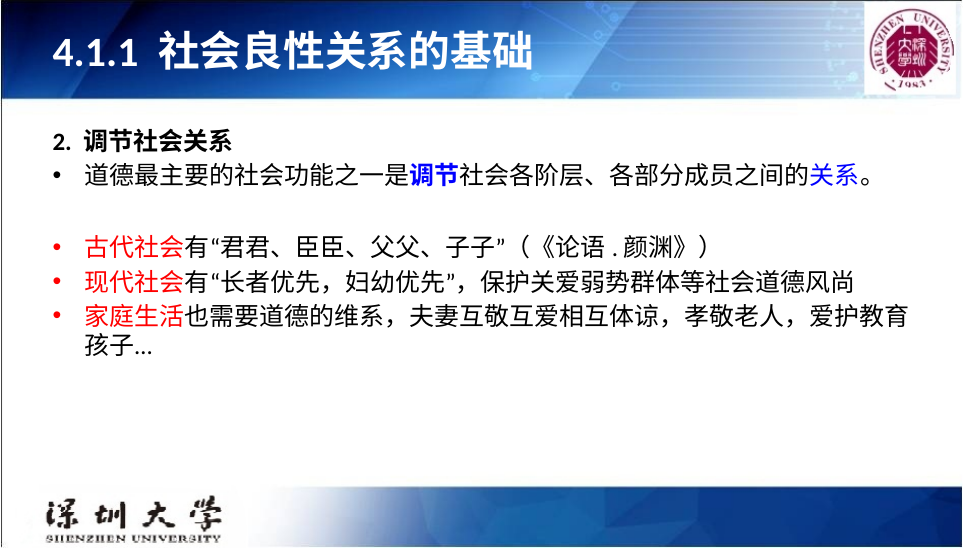

# 4.1.1 社会良性关系的基础
2. 调节社会关系
道德最主要的社会功能之一是调节社会各阶层、各部分成员之间的关系。

古代社会有“君君、臣臣、父父、子子”（《论语.颜渊》）
现代社会有“长者优先，妇幼优先”，保护关爱弱势群体等社会道德风尚
家庭生活也需要道德的维系，夫妻互敬互爱相互体谅，孝敬老人，爱护教育孩子…
128